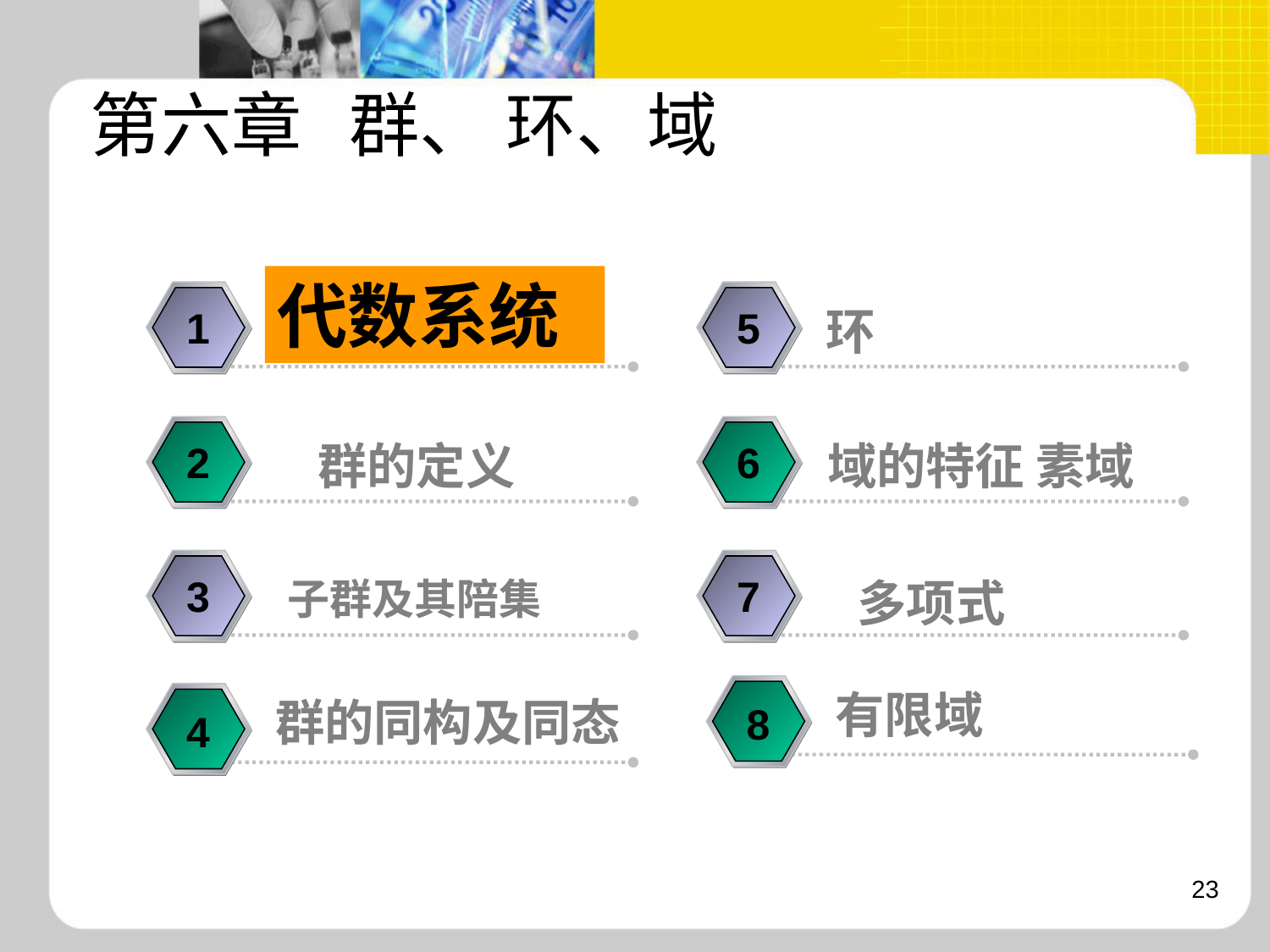

第六章   群、 环、域
代数系统

环
1
5

群的定义
域的特征 素域
2
6

3
7
子群及其陪集

多项式

有限域

群的同构及同态
8
4

23